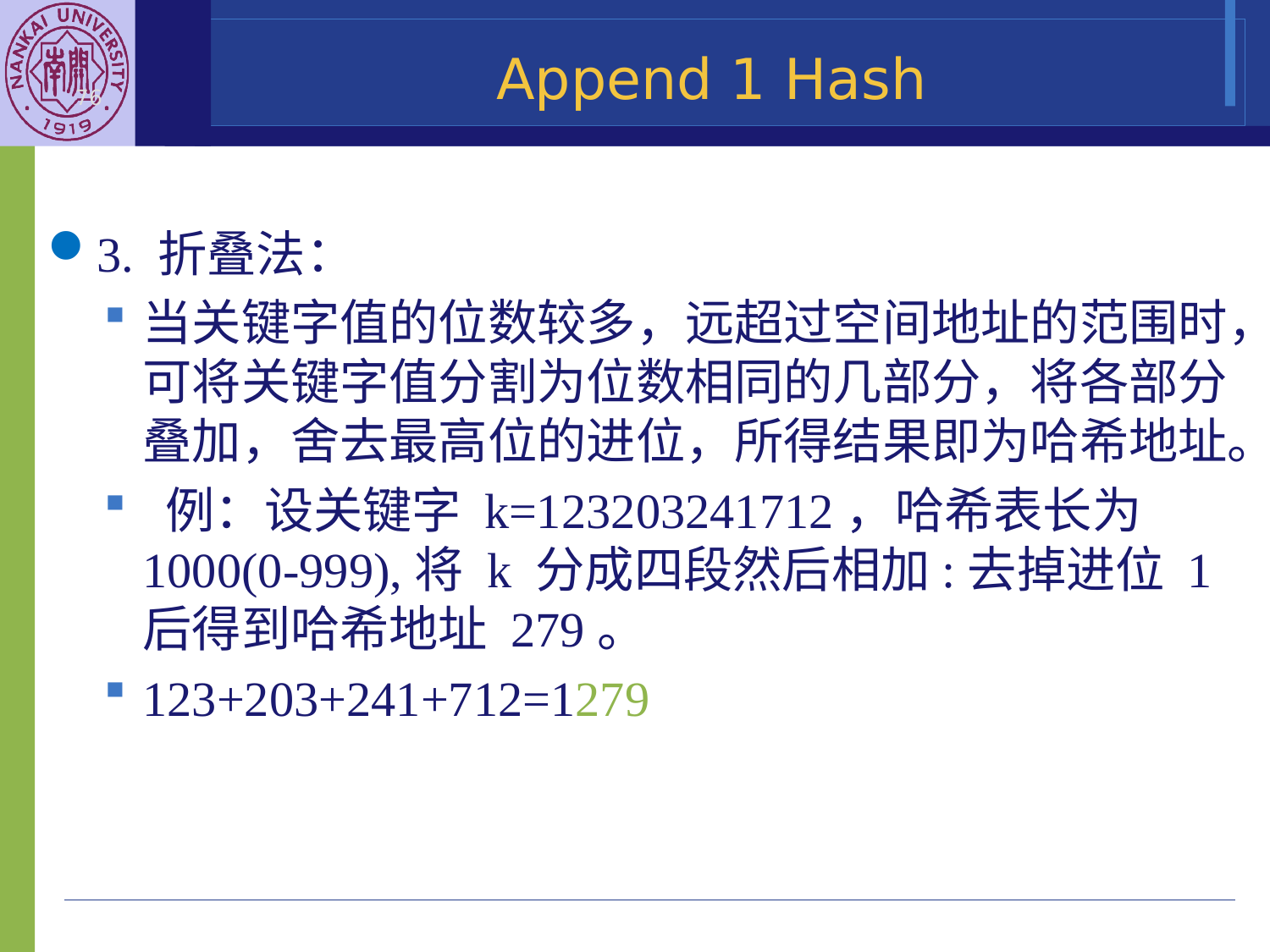

Append 1 Hash
76

3. 折叠法：
当关键字值的位数较多，远超过空间地址的范围时，可将关键字值分割为位数相同的几部分，将各部分叠加，舍去最高位的进位，所得结果即为哈希地址。
 例：设关键字 k=123203241712，哈希表长为1000(0-999),将 k 分成四段然后相加:去掉进位 1 后得到哈希地址 279。
123+203+241+712=1279